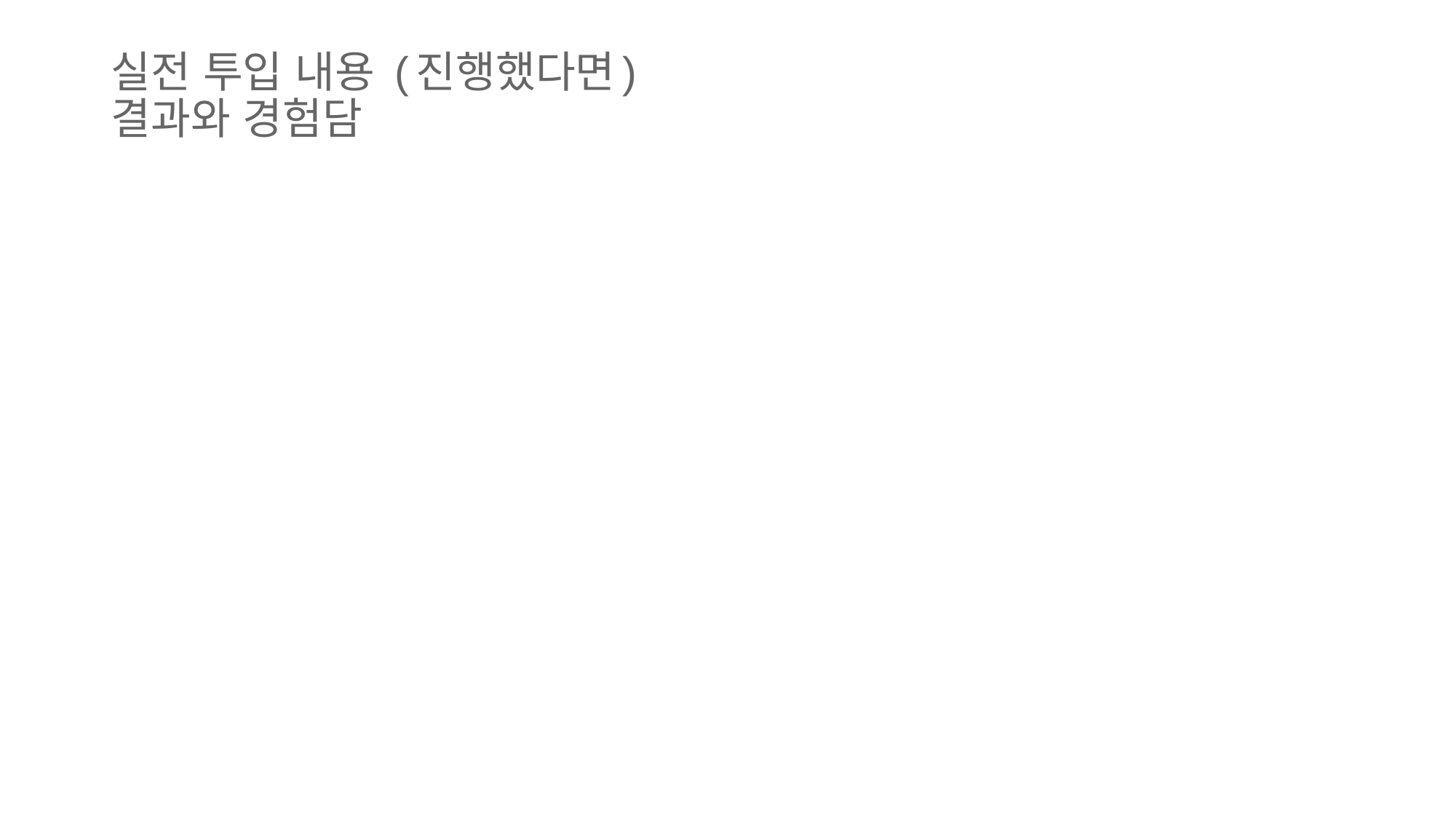

# 실전 투입 내용 (진행했다면) 결과와 경험담